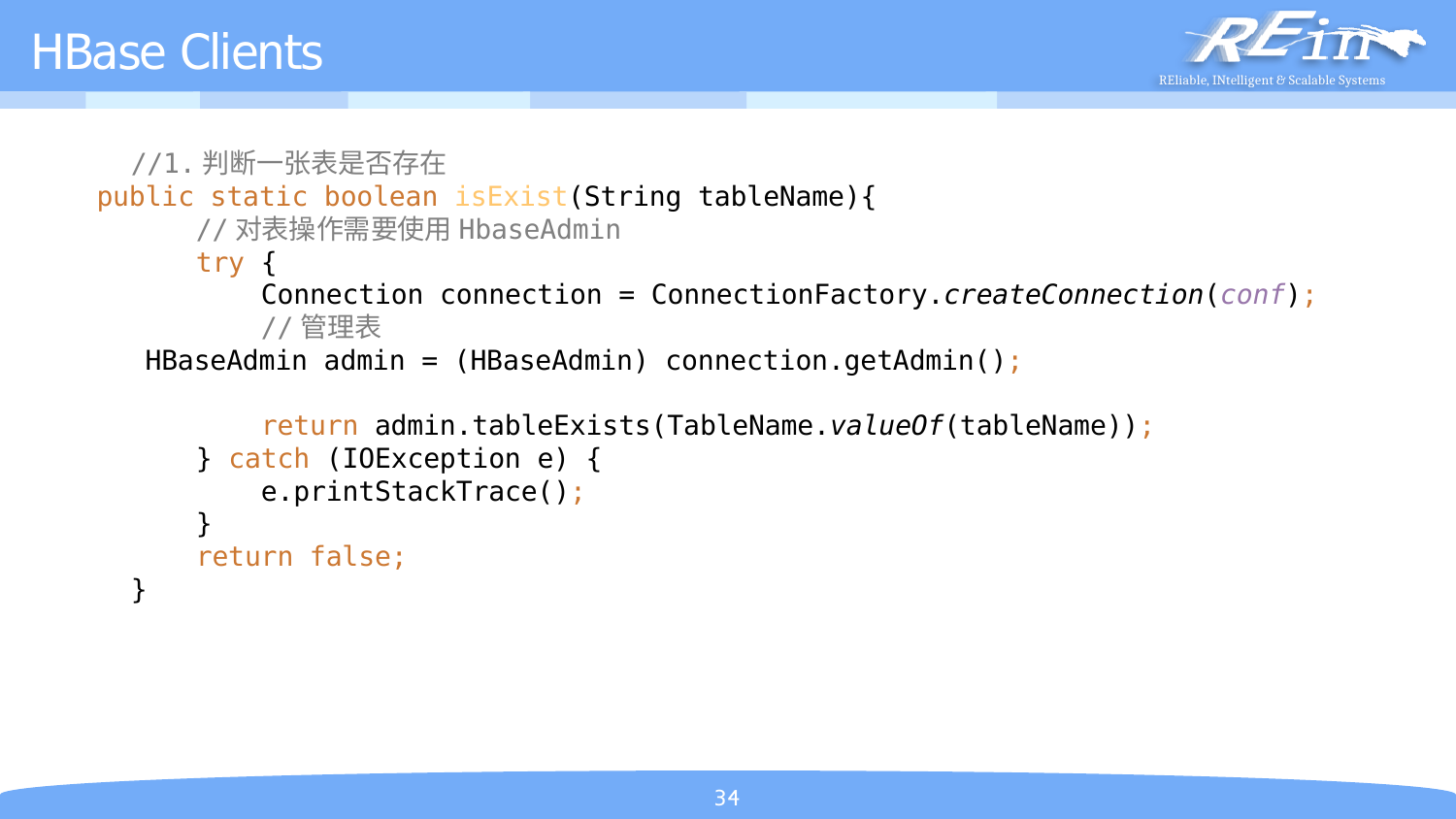

# HBase Clients
    //1.判断一张表是否存在
    public static boolean isExist(String tableName){
        //对表操作需要使用HbaseAdmin
        try {
            Connection connection = ConnectionFactory.createConnection(conf);
            //管理表
            HBaseAdmin admin = (HBaseAdmin) connection.getAdmin();
            return admin.tableExists(TableName.valueOf(tableName));
        } catch (IOException e) {
            e.printStackTrace();
        }
        return false;
    }
34